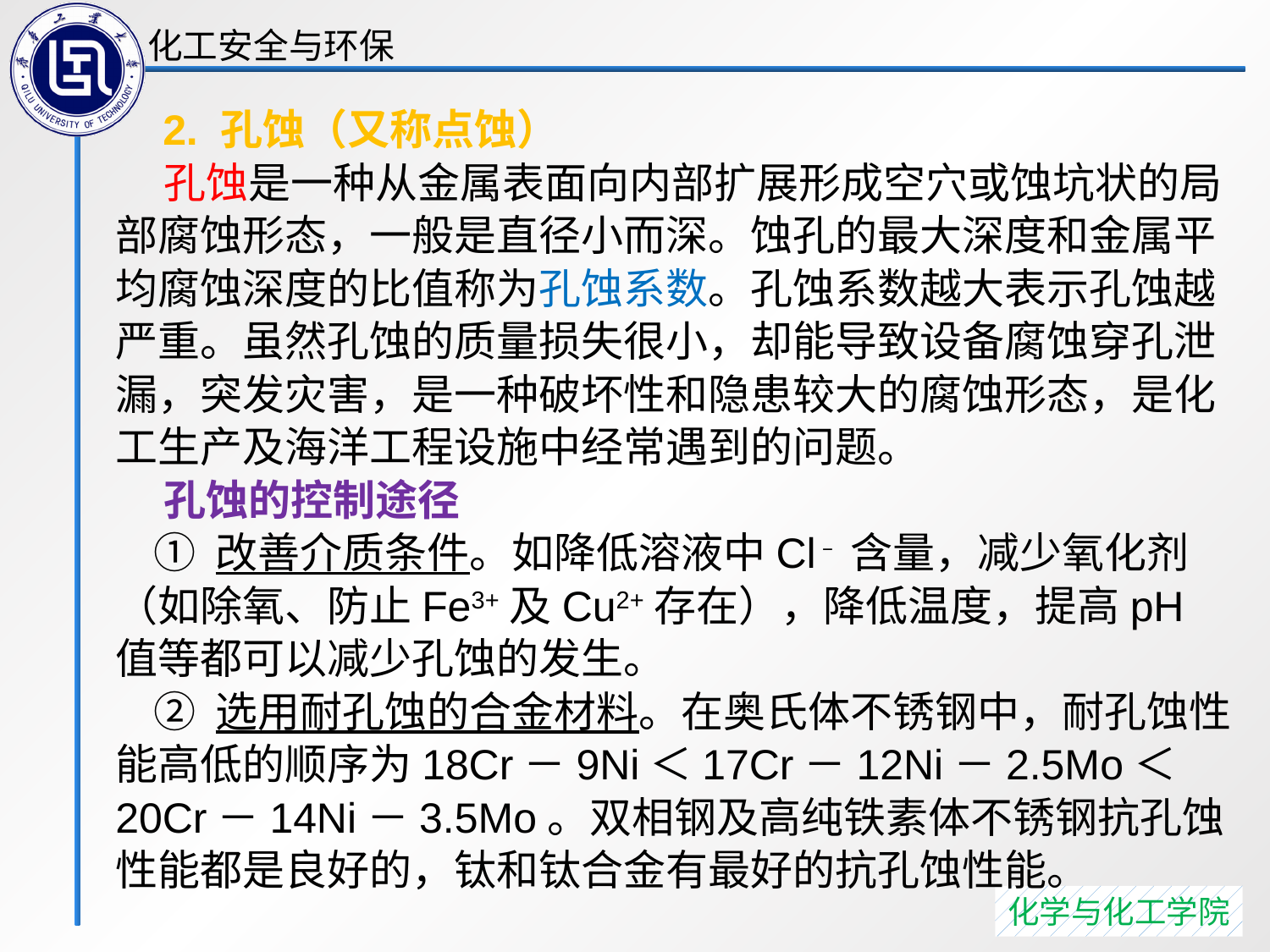

2. 孔蚀（又称点蚀）
    孔蚀是一种从金属表面向内部扩展形成空穴或蚀坑状的局部腐蚀形态，一般是直径小而深。蚀孔的最大深度和金属平均腐蚀深度的比值称为孔蚀系数。孔蚀系数越大表示孔蚀越严重。虽然孔蚀的质量损失很小，却能导致设备腐蚀穿孔泄漏，突发灾害，是一种破坏性和隐患较大的腐蚀形态，是化工生产及海洋工程设施中经常遇到的问题。
    孔蚀的控制途径
    ① 改善介质条件。如降低溶液中Cl﹣含量，减少氧化剂（如除氧、防止Fe3+及Cu2+存在），降低温度，提高pH值等都可以减少孔蚀的发生。
    ② 选用耐孔蚀的合金材料。在奥氏体不锈钢中，耐孔蚀性能高低的顺序为18Cr－9Ni＜17Cr－12Ni－2.5Mo＜20Cr－14Ni－3.5Mo。双相钢及高纯铁素体不锈钢抗孔蚀性能都是良好的，钛和钛合金有最好的抗孔蚀性能。